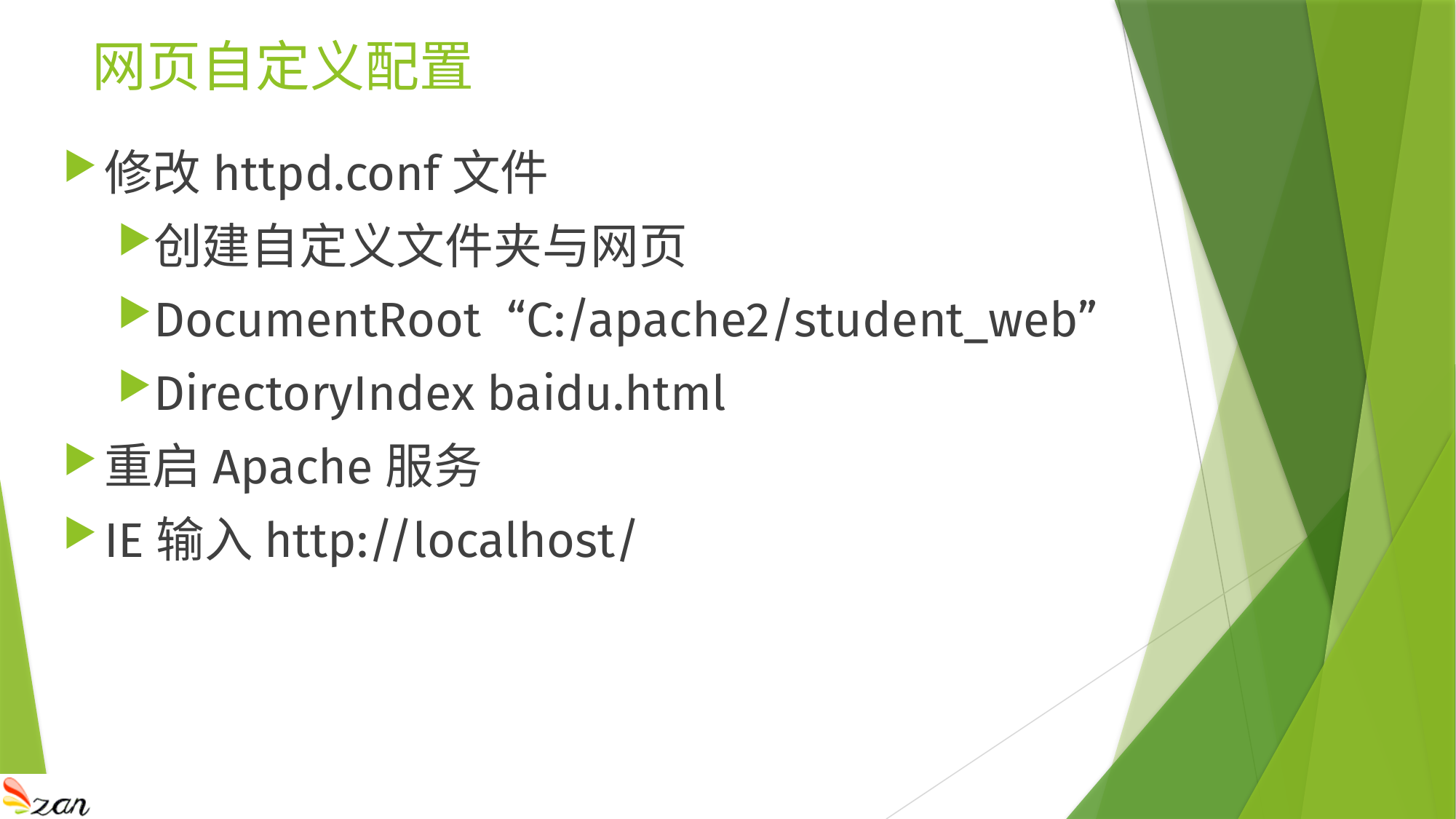

# 网页自定义配置
修改httpd.conf文件
创建自定义文件夹与网页
DocumentRoot  “C:/apache2/student_web”
DirectoryIndex baidu.html
重启Apache服务
IE输入http://localhost/